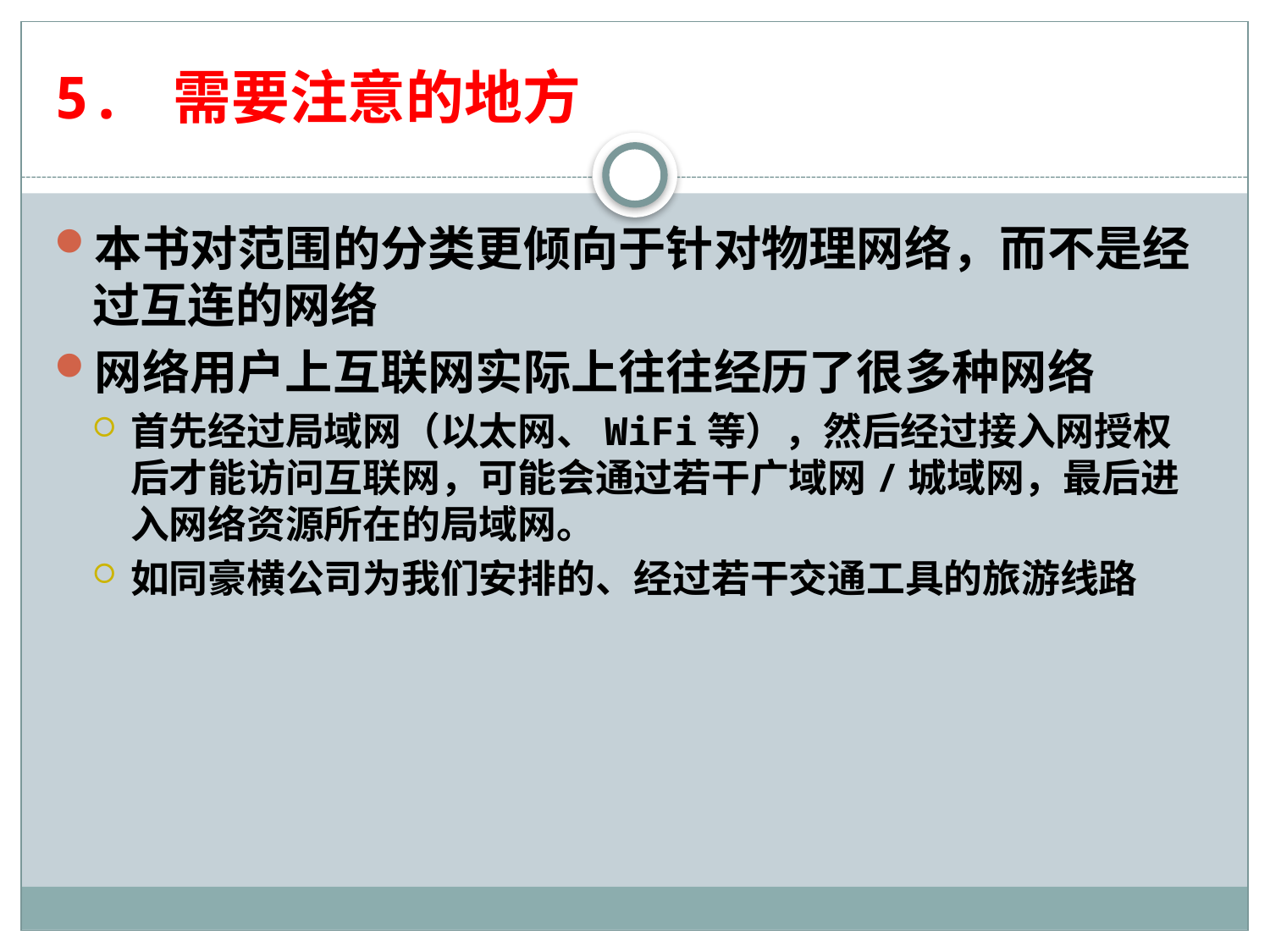

# 5. 需要注意的地方
本书对范围的分类更倾向于针对物理网络，而不是经过互连的网络
网络用户上互联网实际上往往经历了很多种网络
首先经过局域网（以太网、WiFi等），然后经过接入网授权后才能访问互联网，可能会通过若干广域网/城域网，最后进入网络资源所在的局域网。
如同豪横公司为我们安排的、经过若干交通工具的旅游线路